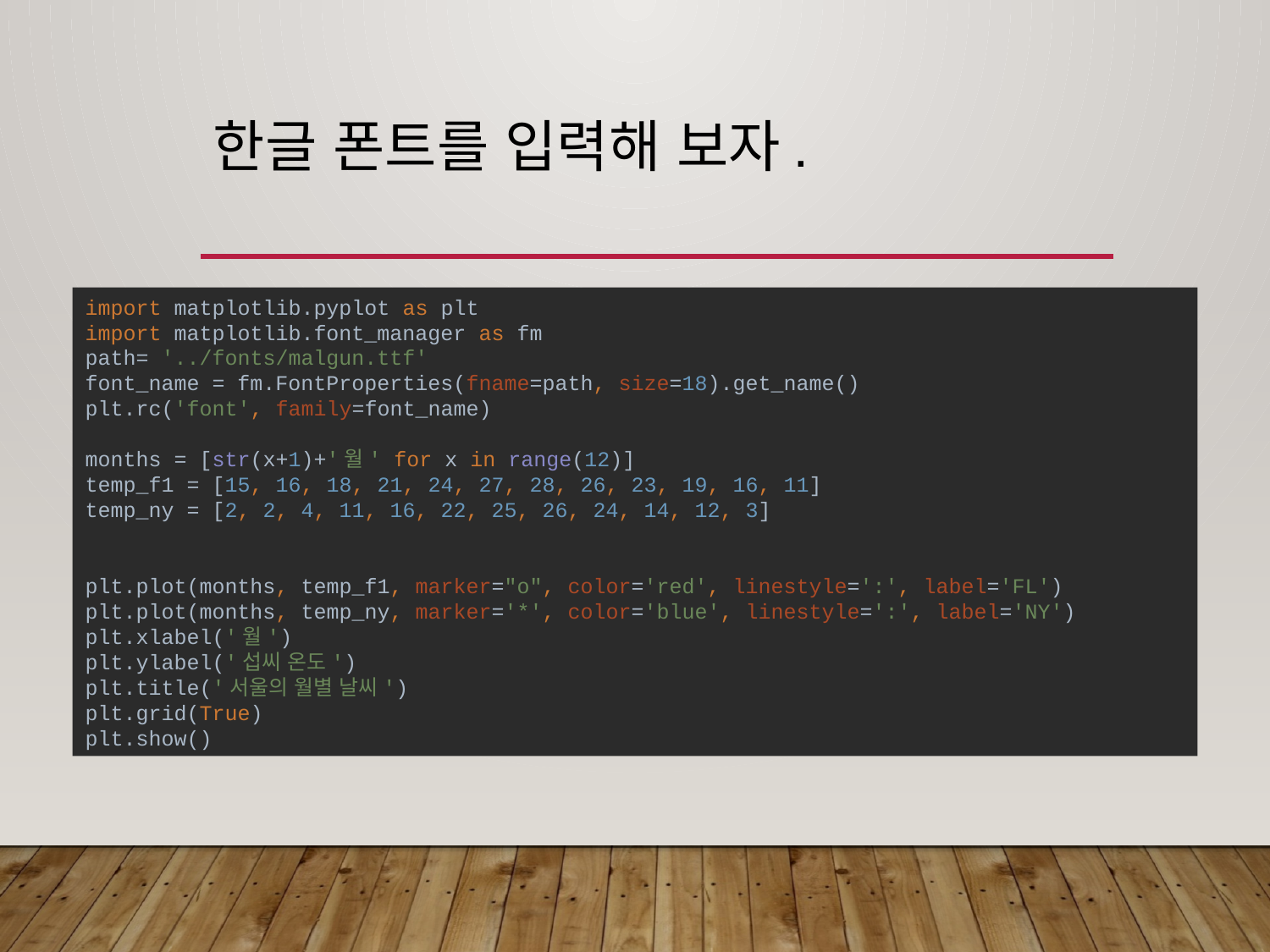

# 한글 폰트를 입력해 보자.

import matplotlib.pyplot as plt
import matplotlib.font_manager as fm
path= '../fonts/malgun.ttf'
font_name = fm.FontProperties(fname=path, size=18).get_name()
plt.rc('font', family=font_name)
months = [str(x+1)+'월' for x in range(12)]
temp_f1 = [15, 16, 18, 21, 24, 27, 28, 26, 23, 19, 16, 11]
temp_ny = [2, 2, 4, 11, 16, 22, 25, 26, 24, 14, 12, 3]
plt.plot(months, temp_f1, marker="o", color='red', linestyle=':', label='FL')
plt.plot(months, temp_ny, marker='*', color='blue', linestyle=':', label='NY')
plt.xlabel('월')
plt.ylabel('섭씨 온도')
plt.title('서울의 월별 날씨')
plt.grid(True)
plt.show()